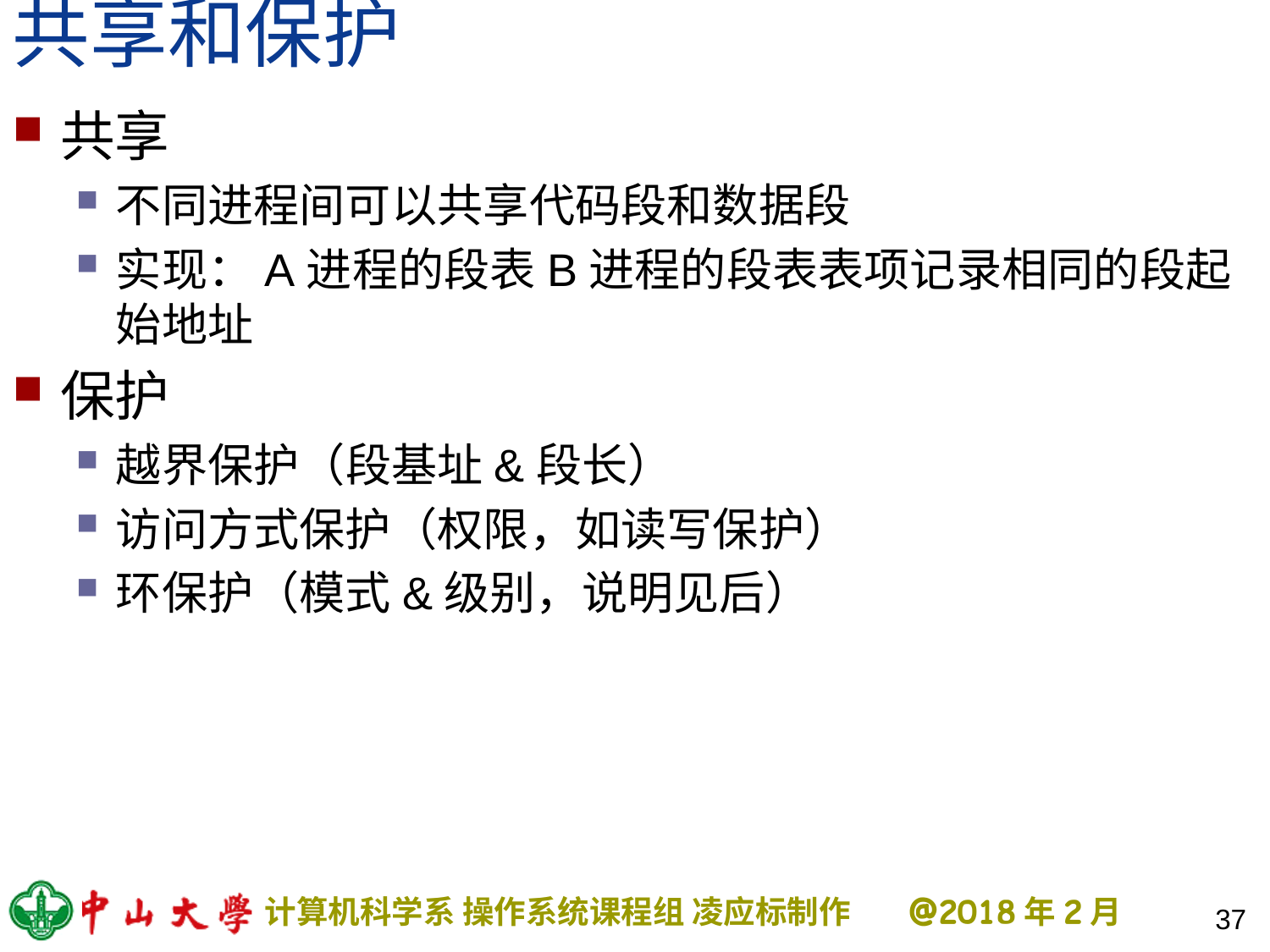

# 共享和保护
共享
不同进程间可以共享代码段和数据段
实现：A进程的段表B进程的段表表项记录相同的段起始地址
保护
越界保护（段基址&段长）
访问方式保护（权限，如读写保护）
环保护（模式&级别，说明见后）
37